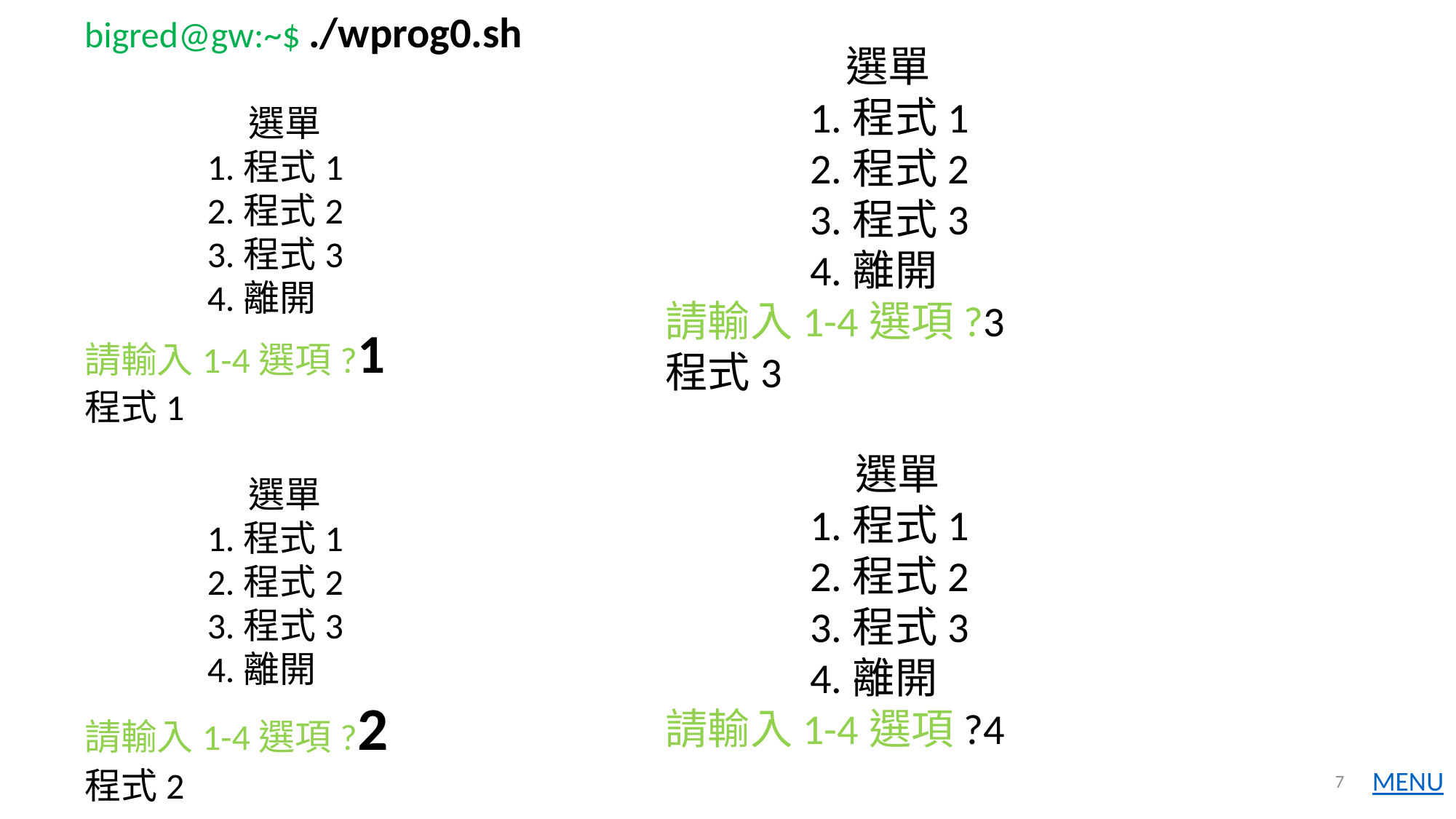

bigred@gw:~$ ./wprog0.sh

                   選單
               1.程式1
               2.程式2
               3.程式3
               4.離開
請輸入1-4選項?1
程式1

                   選單
               1.程式1
               2.程式2
               3.程式3
               4.離開
請輸入1-4選項?2
程式2

                  選單
               1.程式1
               2.程式2
               3.程式3
               4.離開
請輸入1-4選項?3
程式3

                   選單
               1.程式1
               2.程式2
               3.程式3
               4.離開
請輸入1-4選項?4
7